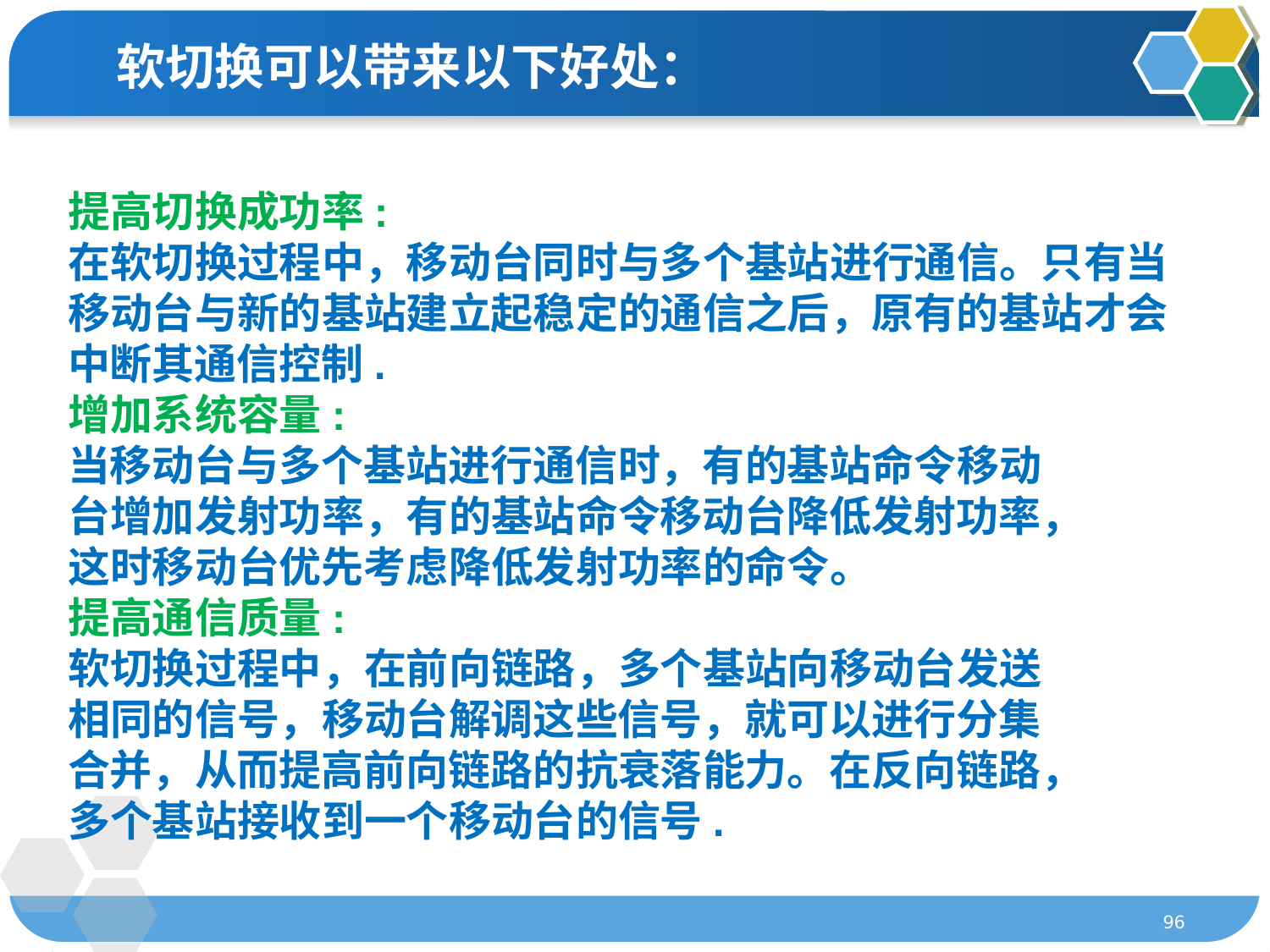

软切换可以带来以下好处：
提高切换成功率:
在软切换过程中，移动台同时与多个基站进行通信。只有当
移动台与新的基站建立起稳定的通信之后，原有的基站才会
中断其通信控制.
增加系统容量:
当移动台与多个基站进行通信时，有的基站命令移动
台增加发射功率，有的基站命令移动台降低发射功率，
这时移动台优先考虑降低发射功率的命令。
提高通信质量:
软切换过程中，在前向链路，多个基站向移动台发送
相同的信号，移动台解调这些信号，就可以进行分集
合并，从而提高前向链路的抗衰落能力。在反向链路，
多个基站接收到一个移动台的信号.